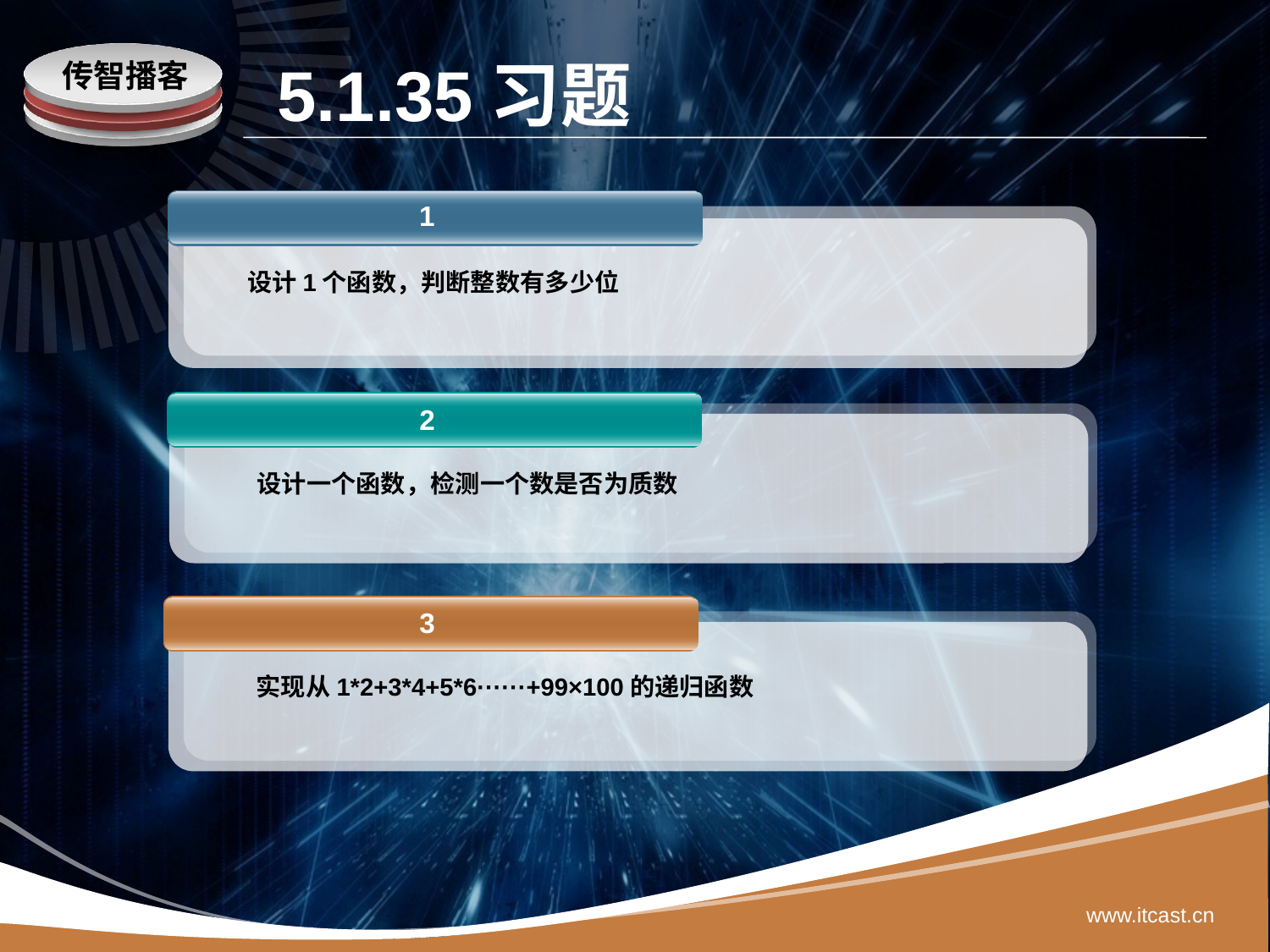

# 5.1.35习题

 1

设计1个函数，判断整数有多少位

 2

设计一个函数，检测一个数是否为质数

 3

实现从1*2+3*4+5*6······+99×100的递归函数
www.itcast.cn